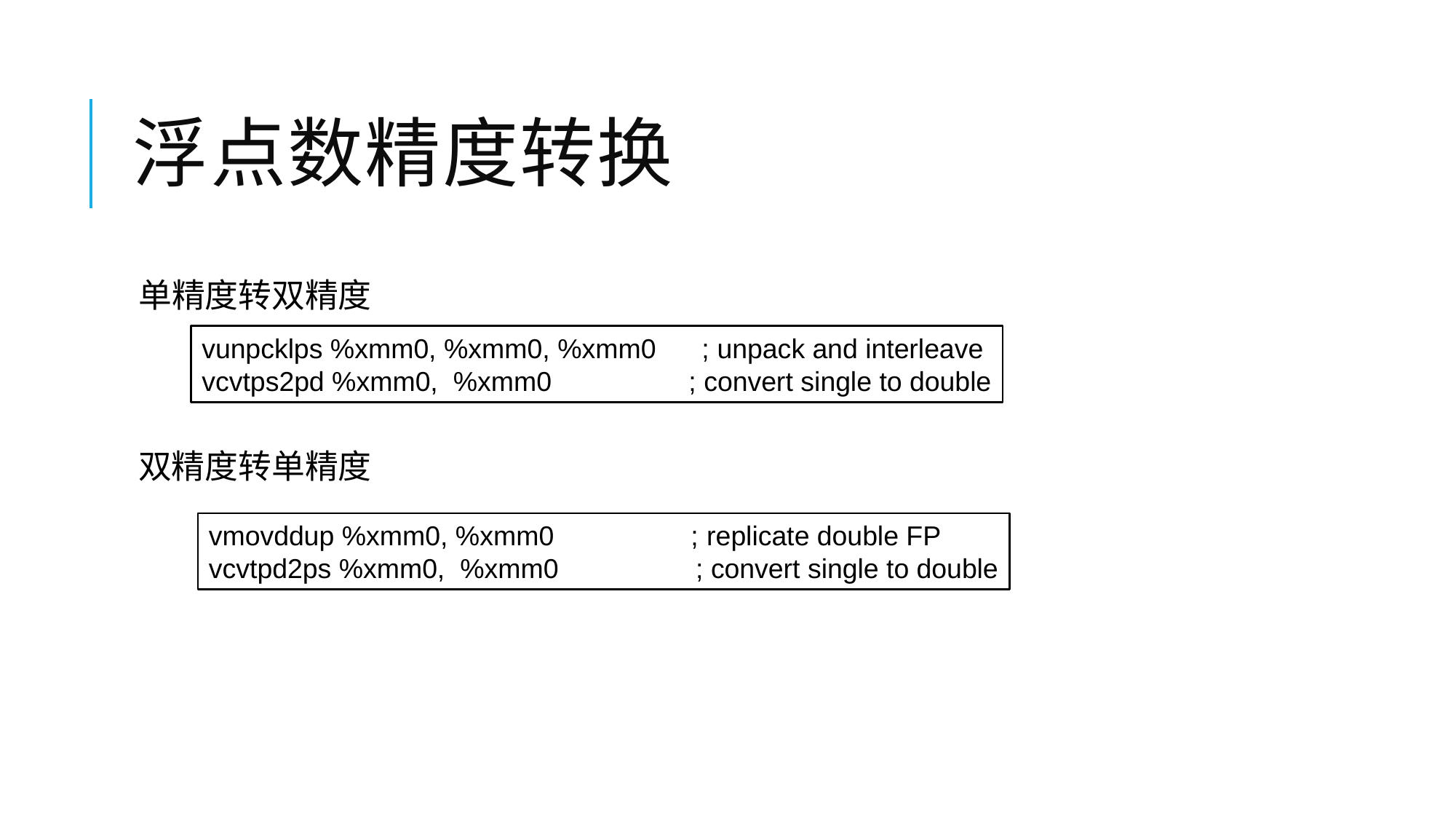

# 浮点数精度转换
单精度转双精度

双精度转单精度
vunpcklps %xmm0, %xmm0, %xmm0      ; unpack and interleave
vcvtps2pd %xmm0,  %xmm0                  ; convert single to double
vmovddup %xmm0, %xmm0                  ; replicate double FP
vcvtpd2ps %xmm0,  %xmm0                  ; convert single to double